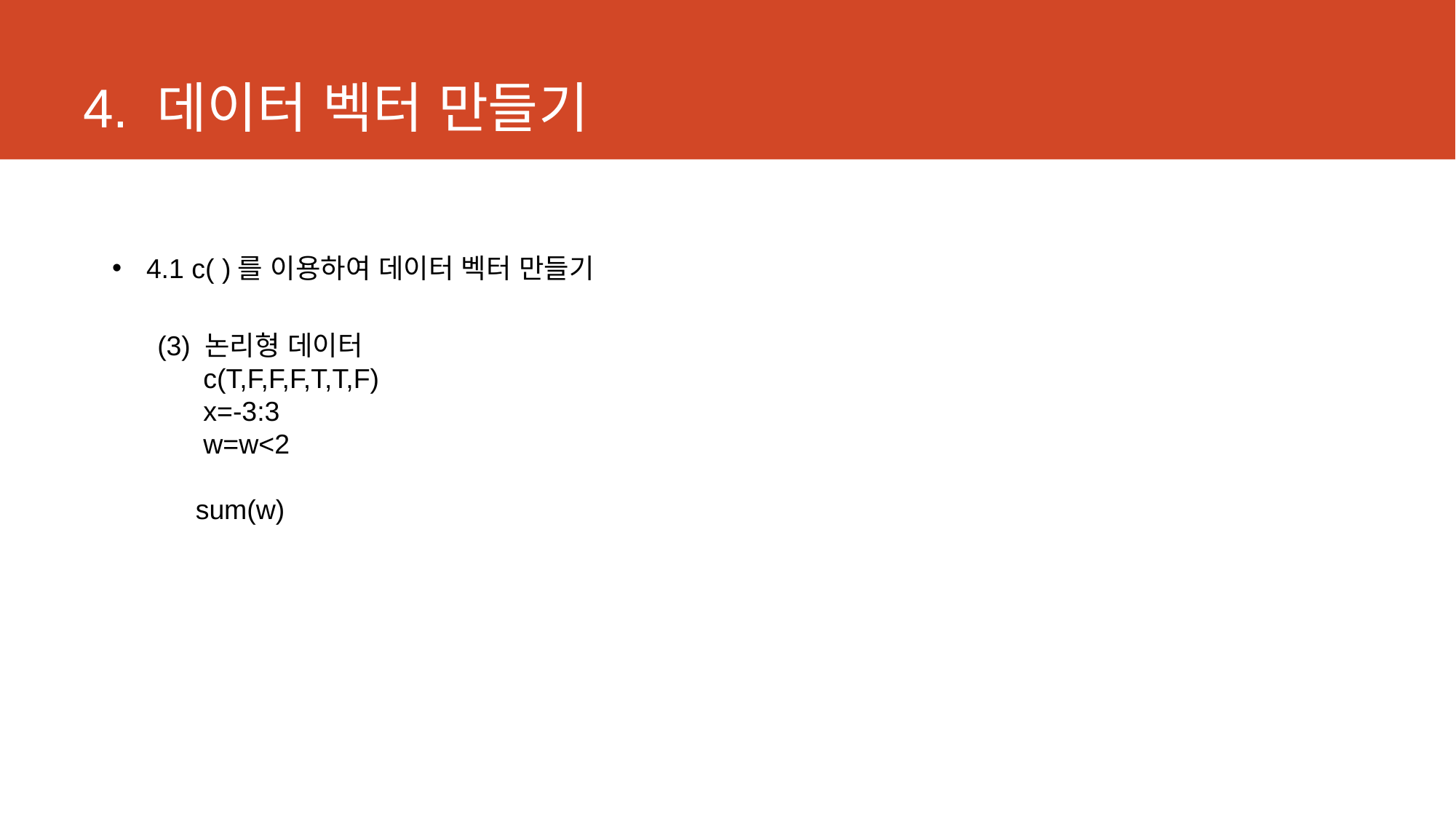

# 4. 데이터 벡터 만들기
4.1 c( )를 이용하여 데이터 벡터 만들기
(3) 논리형 데이터
      c(T,F,F,F,T,T,F)
      x=-3:3
      w=w<2

     sum(w)